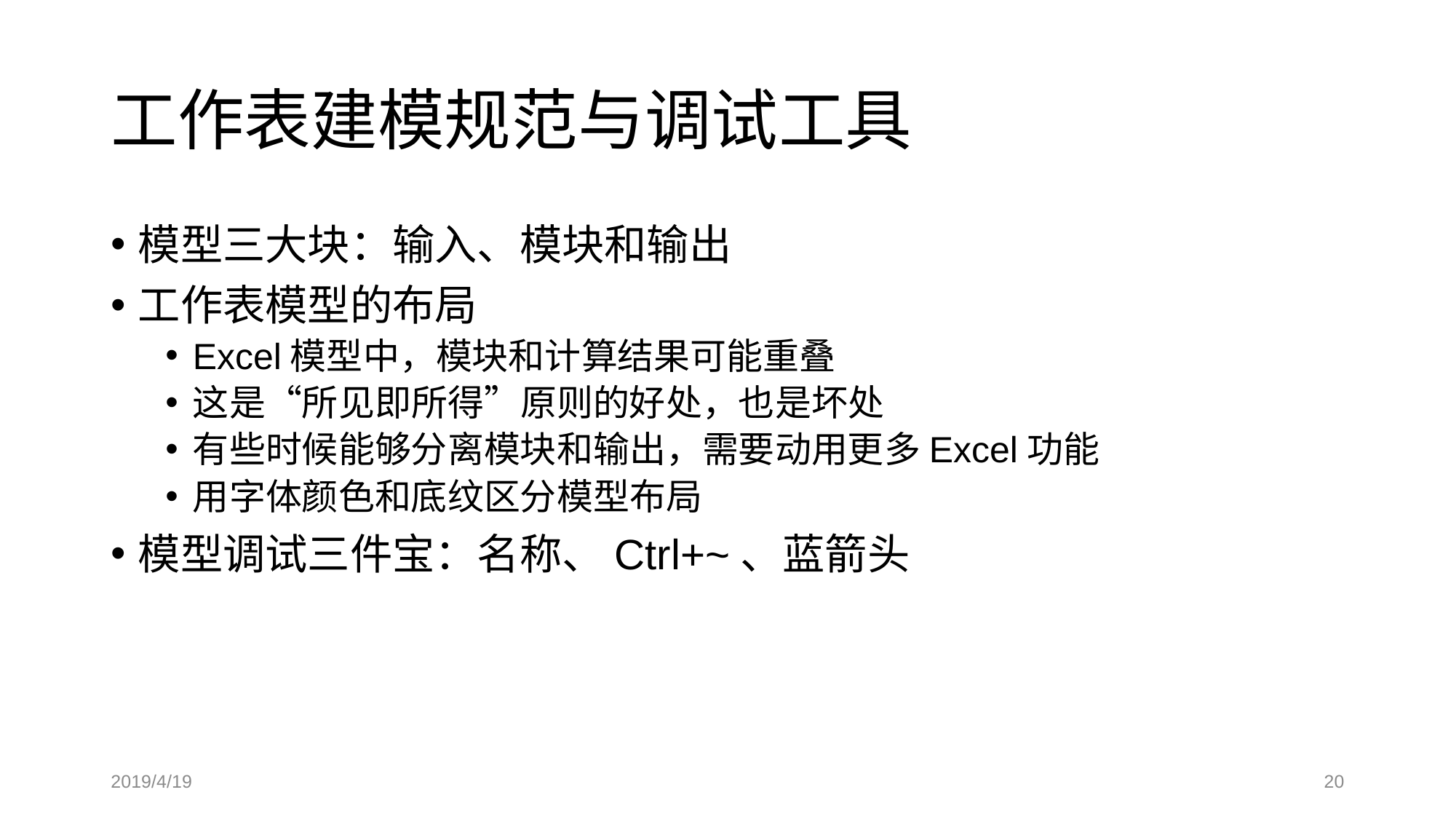

# 工作表建模规范与调试工具
模型三大块：输入、模块和输出
工作表模型的布局
Excel模型中，模块和计算结果可能重叠
这是“所见即所得”原则的好处，也是坏处
有些时候能够分离模块和输出，需要动用更多Excel功能
用字体颜色和底纹区分模型布局
模型调试三件宝：名称、Ctrl+~、蓝箭头
2019/4/19
20